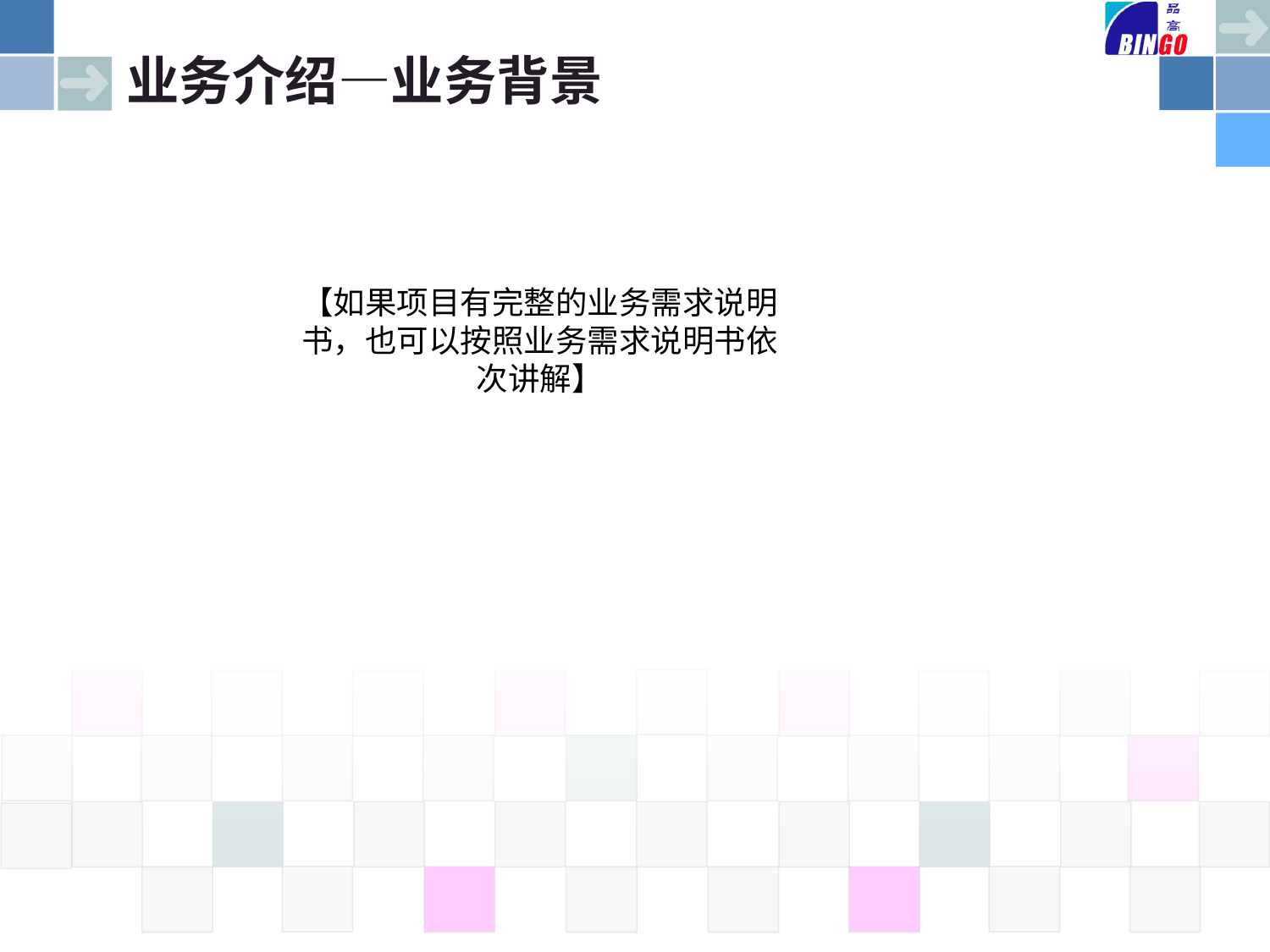

# 业务介绍—业务背景
【如果项目有完整的业务需求说明书，也可以按照业务需求说明书依次讲解】